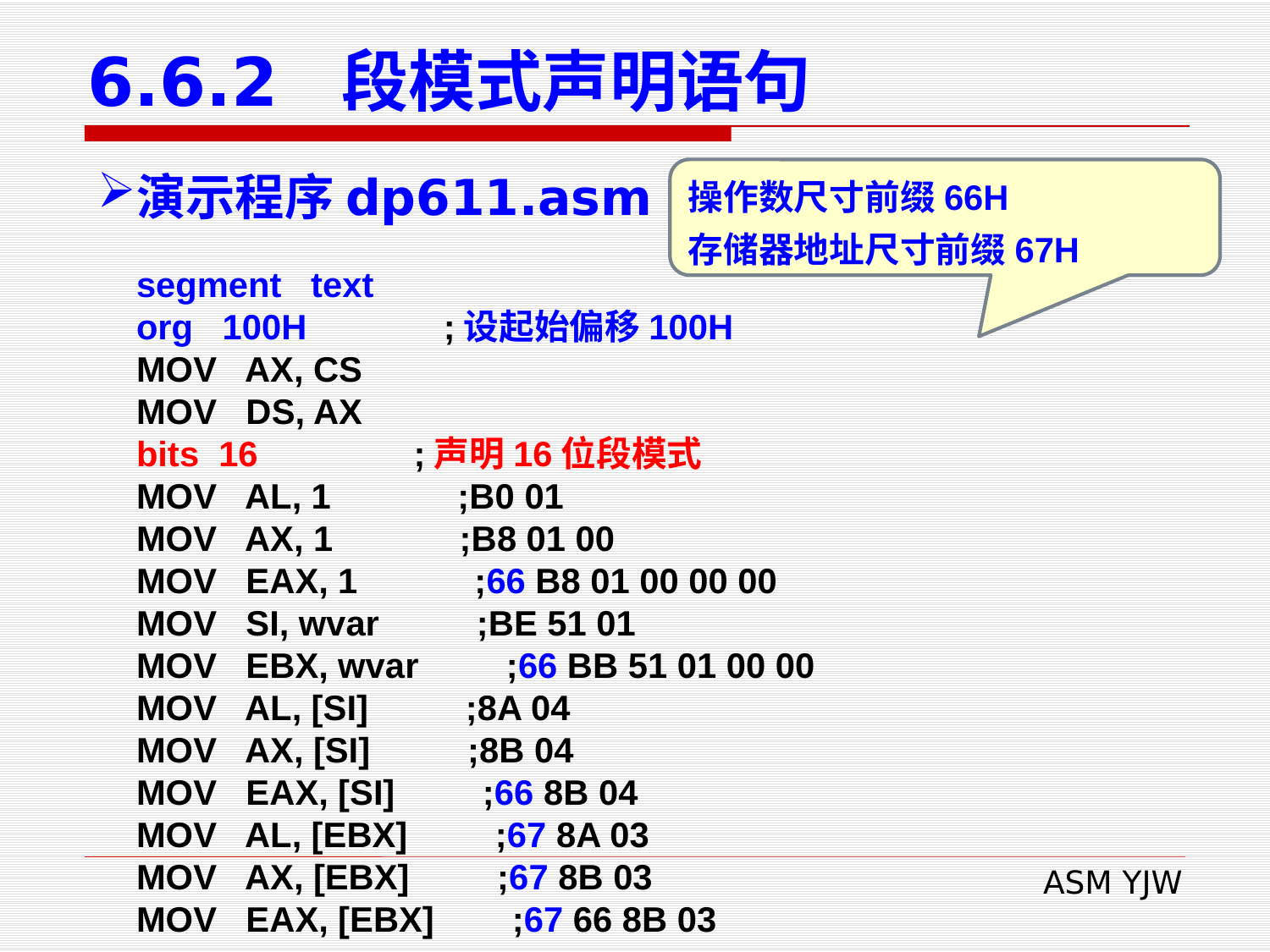

# 6.6.2  段模式声明语句
演示程序dp611.asm
操作数尺寸前缀66H
存储器地址尺寸前缀67H
    segment   text
    org   100H              ;设起始偏移100H
    MOV   AX, CS
    MOV   DS, AX
    bits  16                ;声明16位段模式
    MOV   AL, 1             ;B0 01
    MOV   AX, 1             ;B8 01 00
    MOV   EAX, 1            ;66 B8 01 00 00 00
    MOV   SI, wvar          ;BE 51 01
    MOV   EBX, wvar         ;66 BB 51 01 00 00
    MOV   AL, [SI]          ;8A 04
    MOV   AX, [SI]          ;8B 04
    MOV   EAX, [SI]         ;66 8B 04
    MOV   AL, [EBX]         ;67 8A 03
    MOV   AX, [EBX]         ;67 8B 03
    MOV   EAX, [EBX]        ;67 66 8B 03